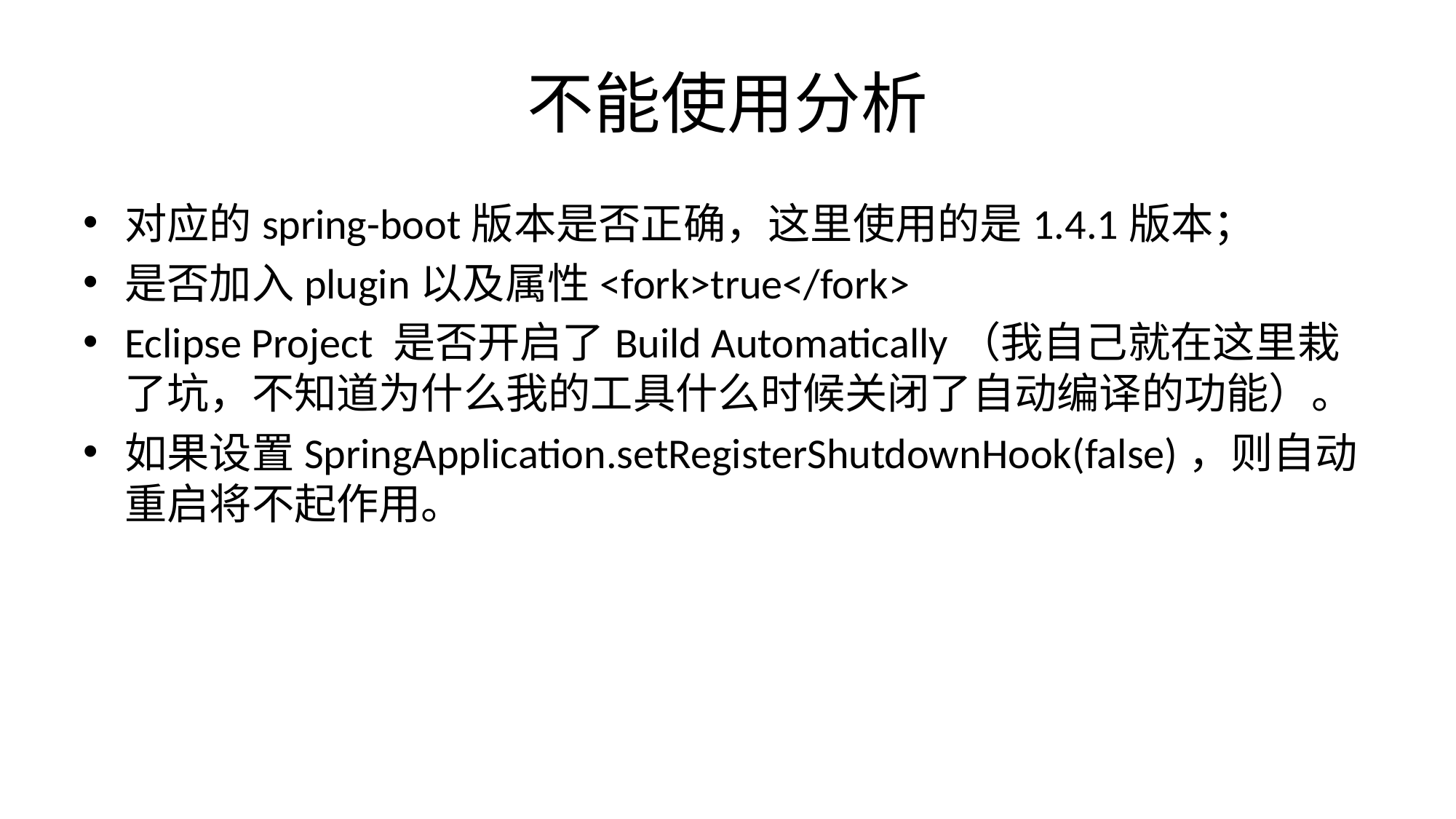

# 不能使用分析
对应的spring-boot版本是否正确，这里使用的是1.4.1版本；
是否加入plugin以及属性<fork>true</fork>
Eclipse Project 是否开启了Build Automatically（我自己就在这里栽了坑，不知道为什么我的工具什么时候关闭了自动编译的功能）。
如果设置SpringApplication.setRegisterShutdownHook(false)，则自动重启将不起作用。